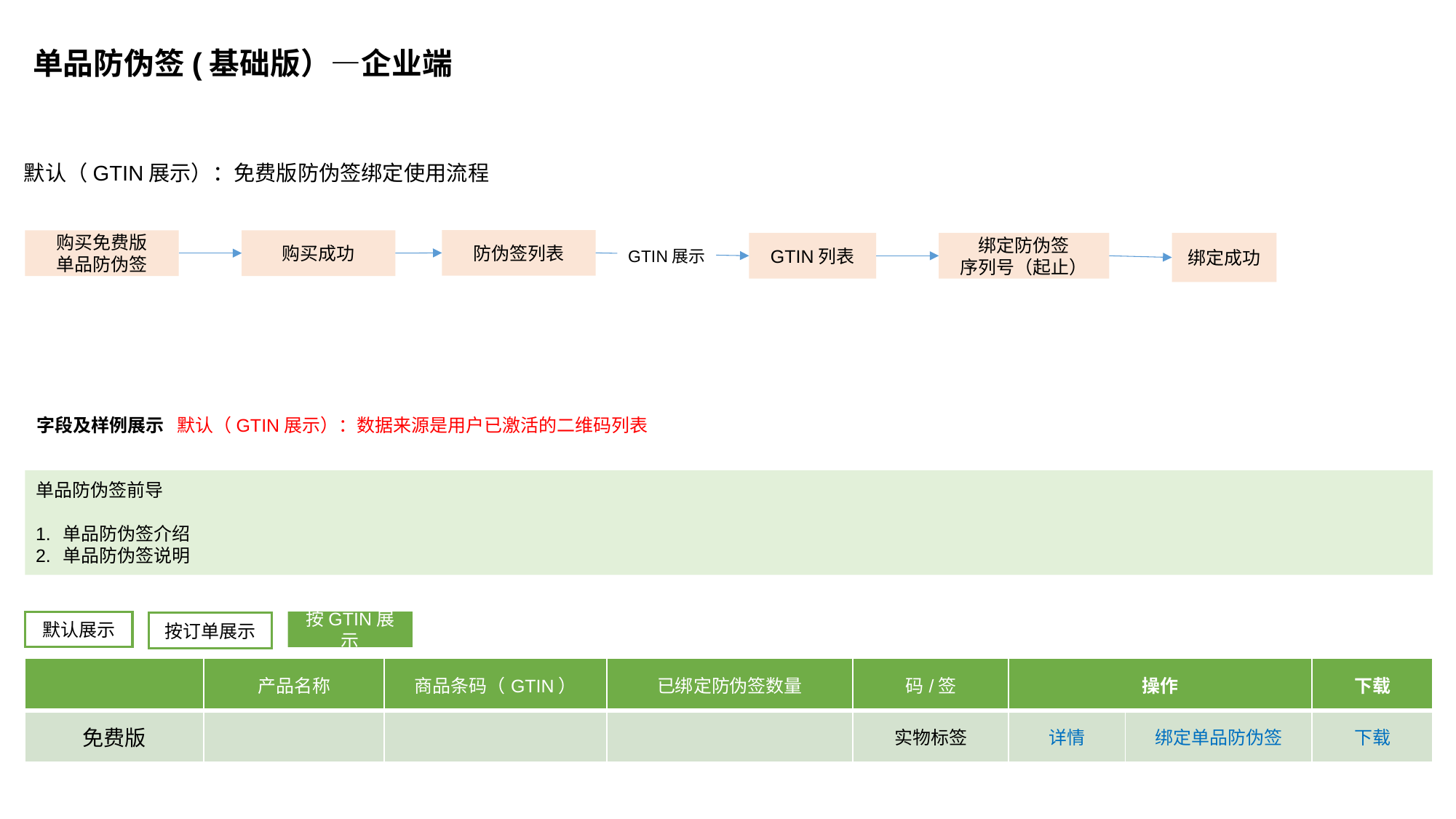

单品防伪签(基础版）—企业端
默认（GTIN展示）：免费版防伪签绑定使用流程
防伪签列表
购买免费版
单品防伪签
购买成功
GTIN列表
绑定防伪签
序列号（起止）
绑定成功
GTIN展示
默认（GTIN展示）：数据来源是用户已激活的二维码列表
字段及样例展示
单品防伪签前导

单品防伪签介绍
单品防伪签说明
默认展示
按GTIN展示
按订单展示
|  | 产品名称 | 商品条码（GTIN） | 已绑定防伪签数量 | 码/签 | 操作 |  | 下载 |
| --- | --- | --- | --- | --- | --- | --- | --- |
| 免费版 |  |  |  | 实物标签 | 详情 | 绑定单品防伪签 | 下载 |